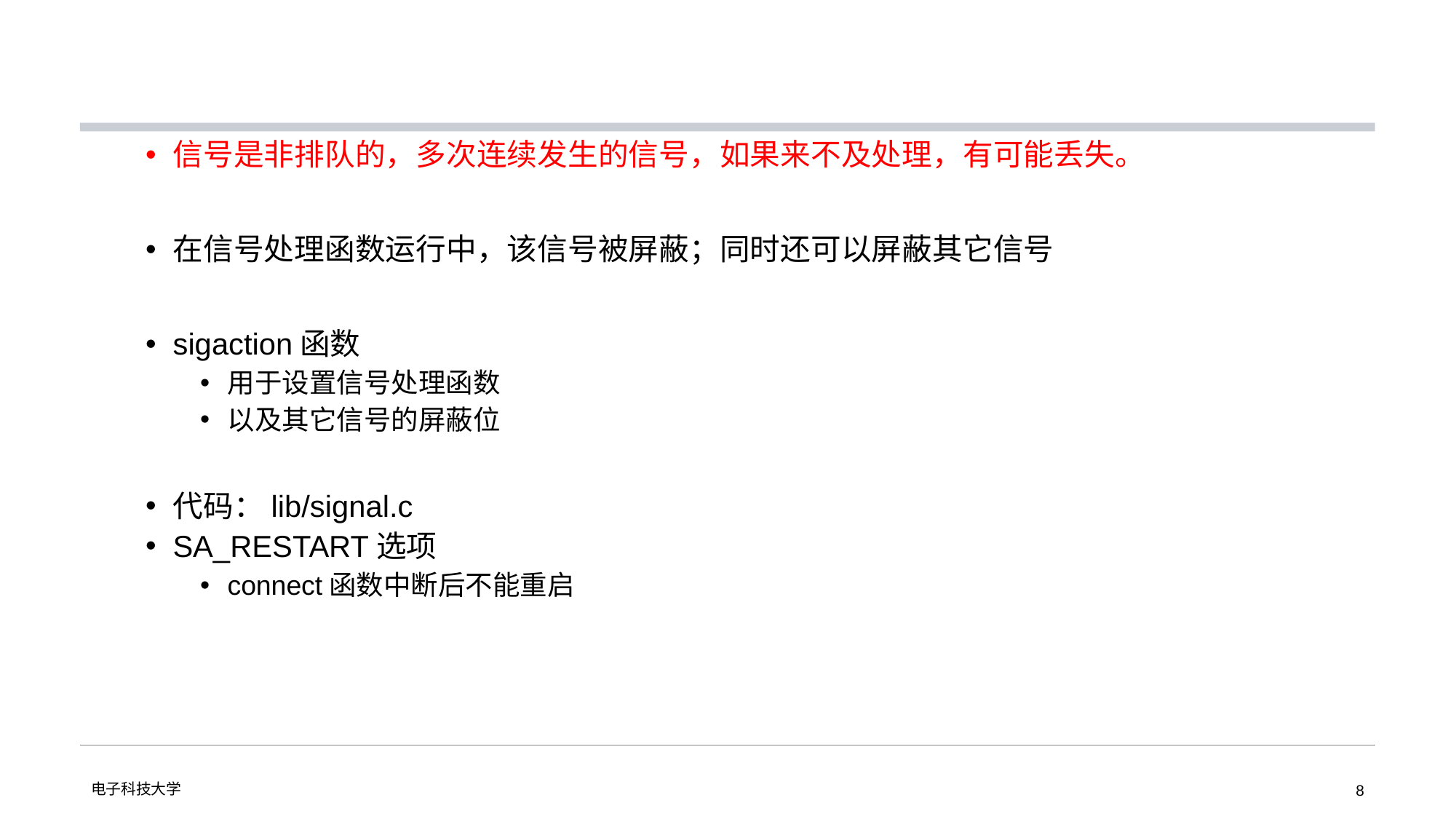

#
信号是非排队的，多次连续发生的信号，如果来不及处理，有可能丢失。

在信号处理函数运行中，该信号被屏蔽；同时还可以屏蔽其它信号

sigaction函数
用于设置信号处理函数
以及其它信号的屏蔽位

代码：lib/signal.c
SA_RESTART选项
connect函数中断后不能重启

电子科技大学
8